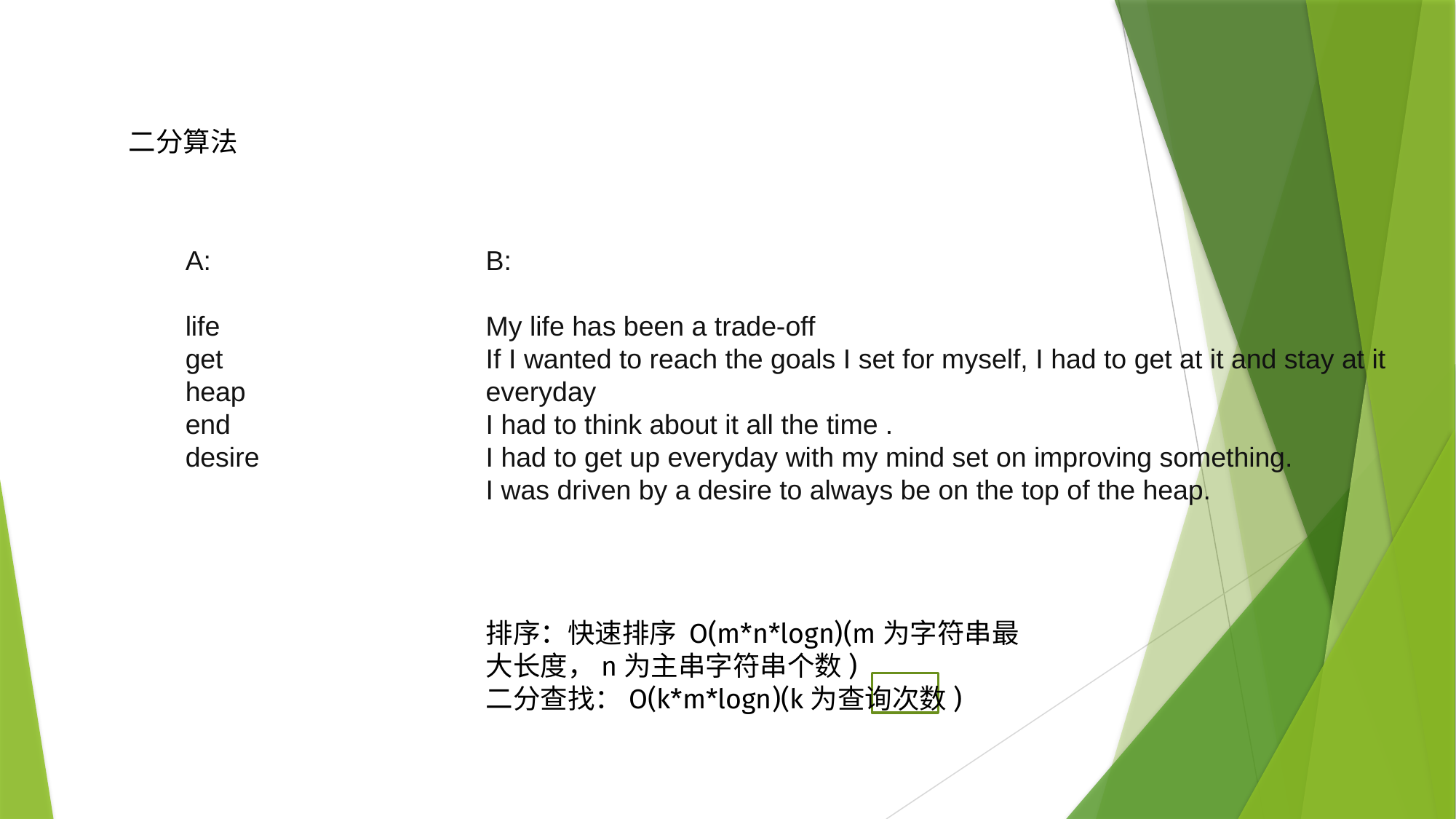

二分算法
A:

life
get
heap
end
desire

B:

My life has been a trade-off
If I wanted to reach the goals I set for myself, I had to get at it and stay at it everyday
I had to think about it all the time .
I had to get up everyday with my mind set on improving something.
I was driven by a desire to always be on the top of the heap.

排序：快速排序 O(m*n*logn)(m为字符串最大长度，n为主串字符串个数)
二分查找：O(k*m*logn)(k为查询次数)